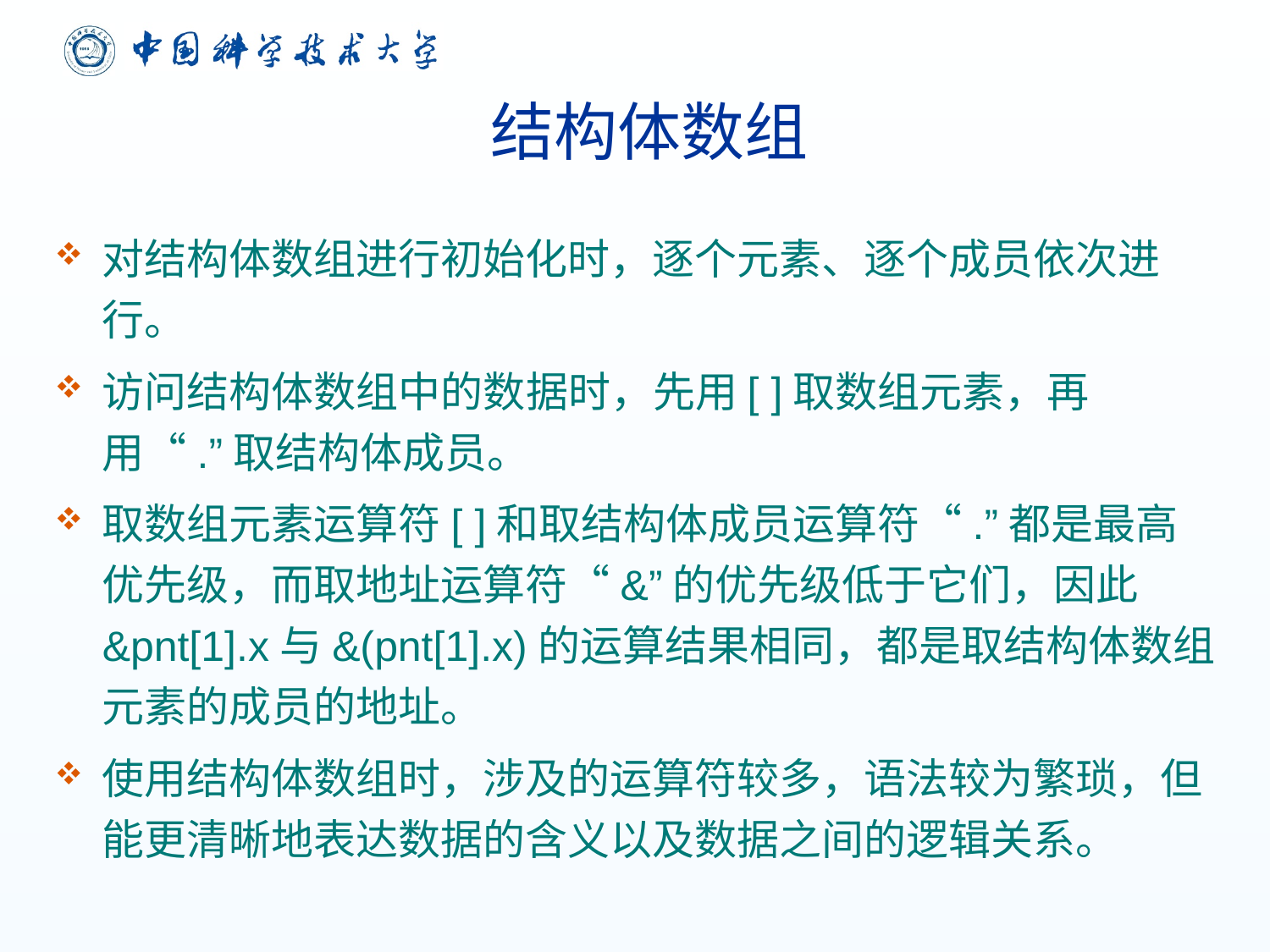

# 结构体数组
对结构体数组进行初始化时，逐个元素、逐个成员依次进行。
访问结构体数组中的数据时，先用[ ]取数组元素，再用“.”取结构体成员。
取数组元素运算符[ ]和取结构体成员运算符“.”都是最高优先级，而取地址运算符“&”的优先级低于它们，因此&pnt[1].x与&(pnt[1].x)的运算结果相同，都是取结构体数组元素的成员的地址。
使用结构体数组时，涉及的运算符较多，语法较为繁琐，但能更清晰地表达数据的含义以及数据之间的逻辑关系。